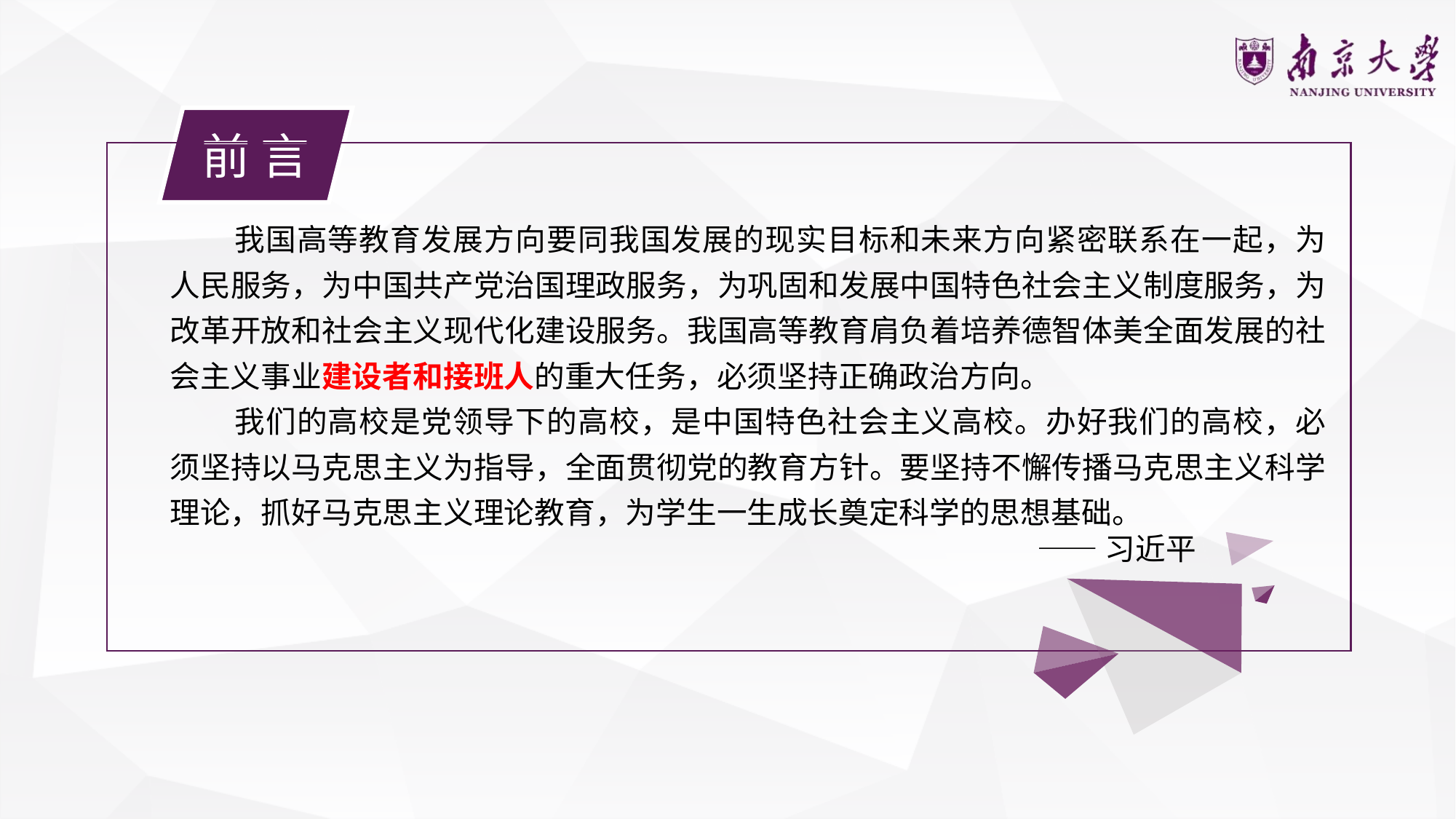

前 言

我国高等教育发展方向要同我国发展的现实目标和未来方向紧密联系在一起，为人民服务，为中国共产党治国理政服务，为巩固和发展中国特色社会主义制度服务，为改革开放和社会主义现代化建设服务。我国高等教育肩负着培养德智体美全面发展的社会主义事业建设者和接班人的重大任务，必须坚持正确政治方向。
我们的高校是党领导下的高校，是中国特色社会主义高校。办好我们的高校，必须坚持以马克思主义为指导，全面贯彻党的教育方针。要坚持不懈传播马克思主义科学理论，抓好马克思主义理论教育，为学生一生成长奠定科学的思想基础。
                                                                                                    ——习近平